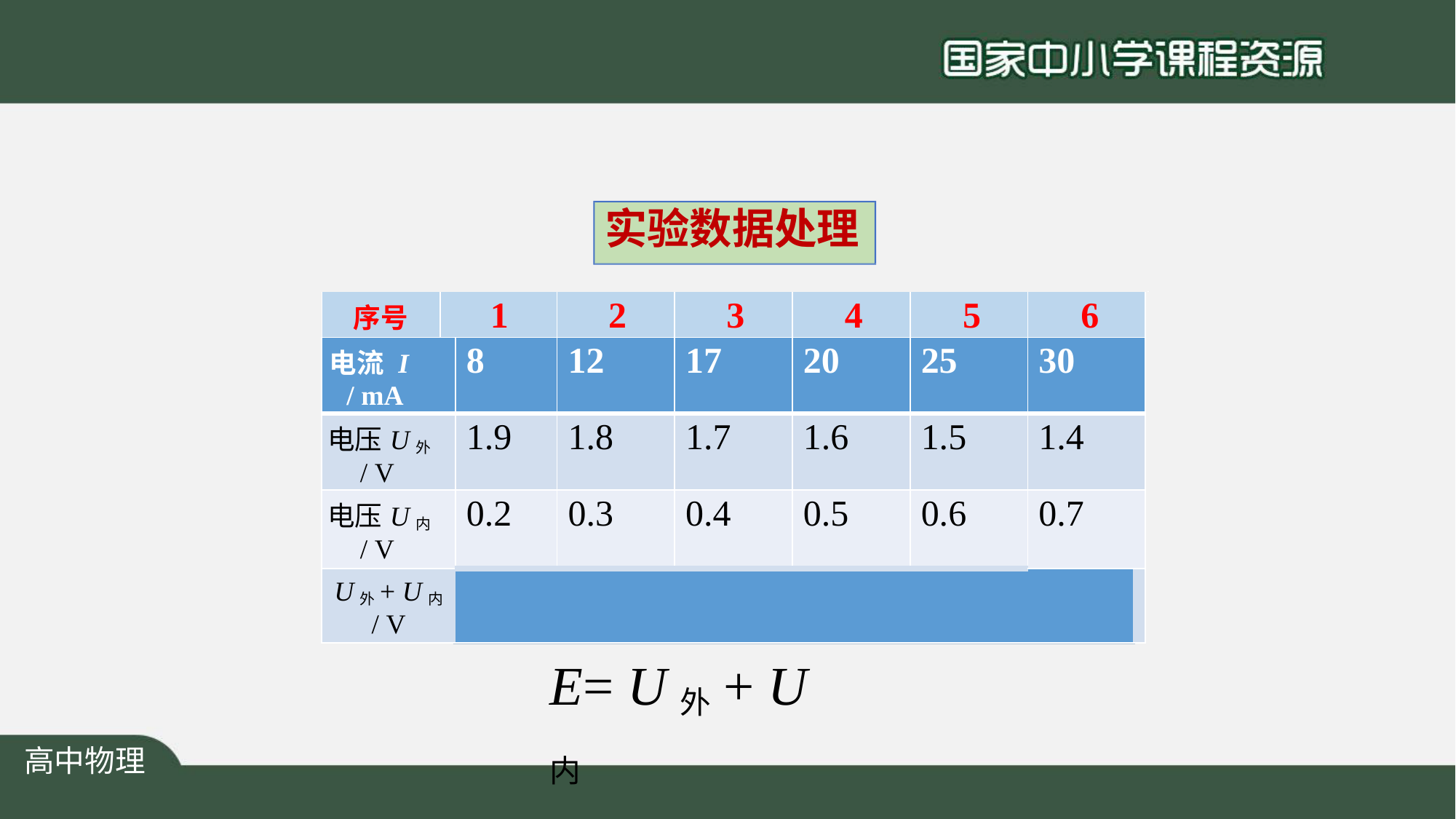

# 实验数据处理

| 序号 | 1 |  | 2 | 3 | 4 | 5 | 6 |  |
| --- | --- | --- | --- | --- | --- | --- | --- | --- |
| 电流 I / mA |  | 8 | 12 | 17 | 20 | 25 | 30 |  |
| 电压U外 / V |  | 1.9 | 1.8 | 1.7 | 1.6 | 1.5 | 1.4 |  |
| 电压U内 / V |  | 0.2 | 0.3 | 0.4 | 0.5 | 0.6 | 0.7 |  |
| U外+ U内 / V |  |  |  |  |  |  |  |  |
序号	1	2	3	4	5	6

2.1	2.1	2.1	2.1	2.1	2.1
E= U外+ U内
高中物理